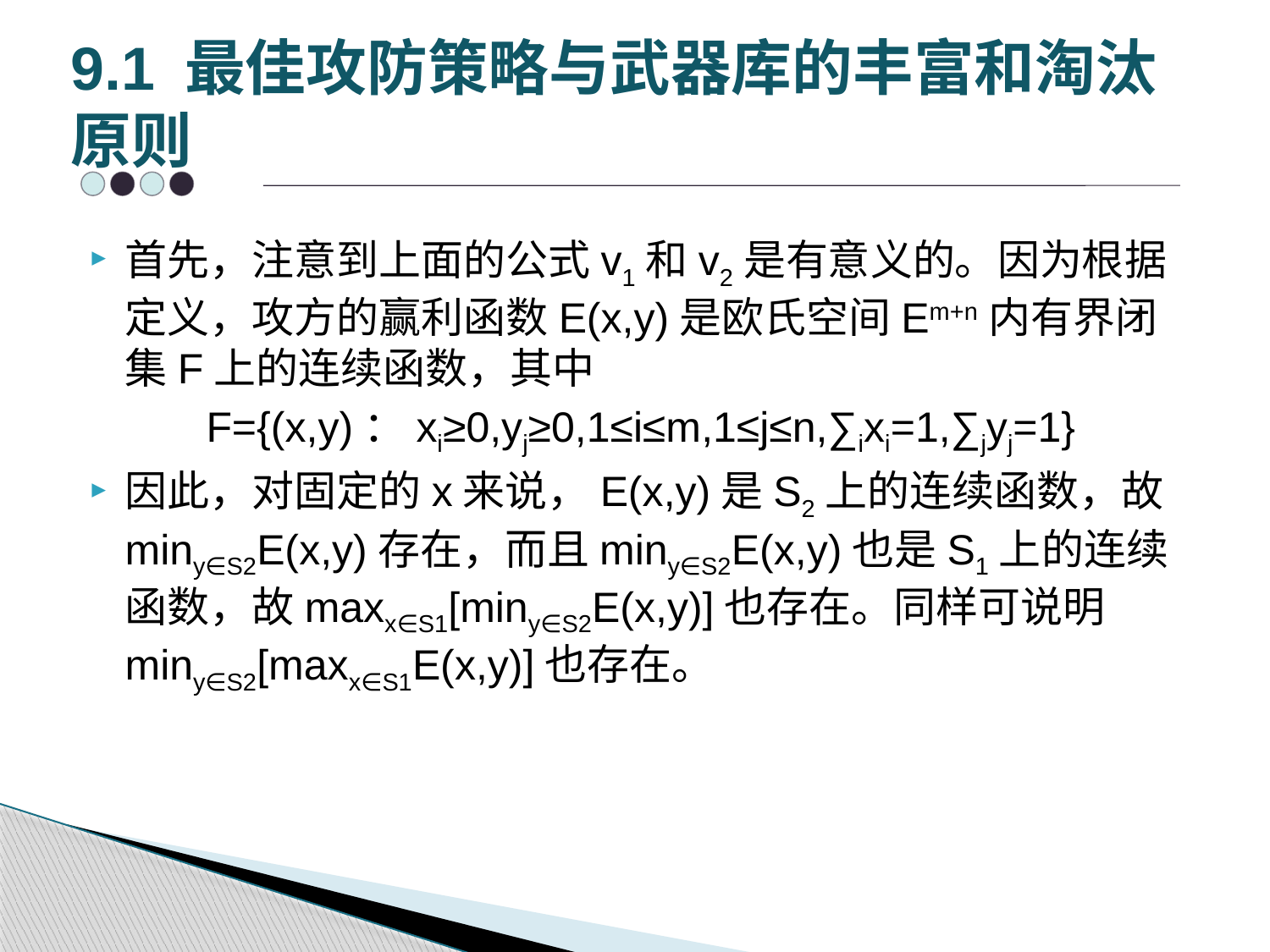

# 9.1 最佳攻防策略与武器库的丰富和淘汰原则

首先，注意到上面的公式v1和v2是有意义的。因为根据定义，攻方的赢利函数E(x,y)是欧氏空间Em+n内有界闭集F上的连续函数，其中
F={(x,y)：xi≥0,yj≥0,1≤i≤m,1≤j≤n,∑ixi=1,∑jyj=1}
因此，对固定的x来说，E(x,y)是S2上的连续函数，故miny∈S2E(x,y)存在，而且miny∈S2E(x,y)也是S1上的连续函数，故maxx∈S1[miny∈S2E(x,y)]也存在。同样可说明miny∈S2[maxx∈S1E(x,y)]也存在。